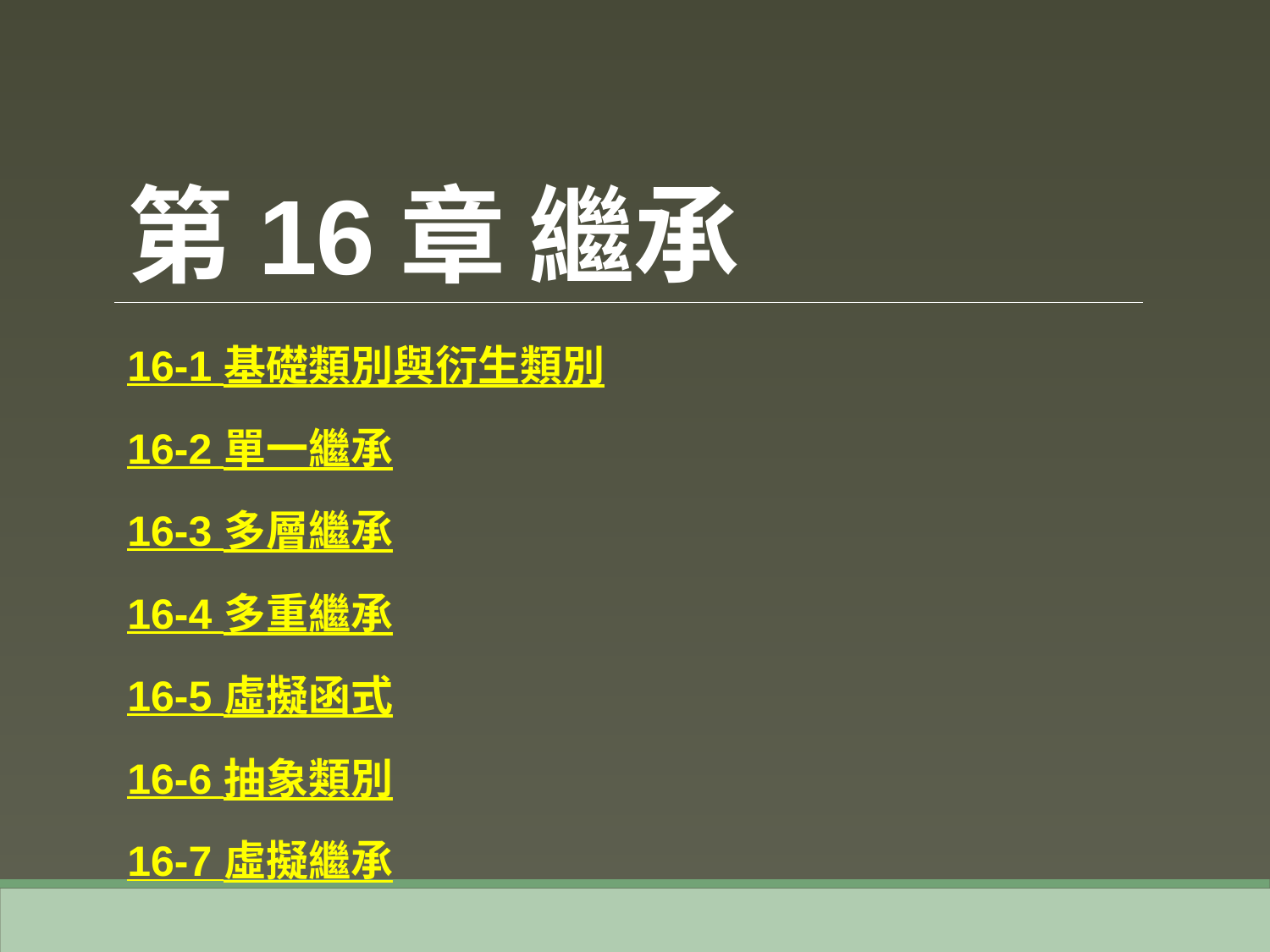

# 第16章 繼承
16-1 基礎類別與衍生類別
16-2 單一繼承
16-3 多層繼承
16-4 多重繼承
16-5 虛擬函式
16-6 抽象類別
16-7 虛擬繼承